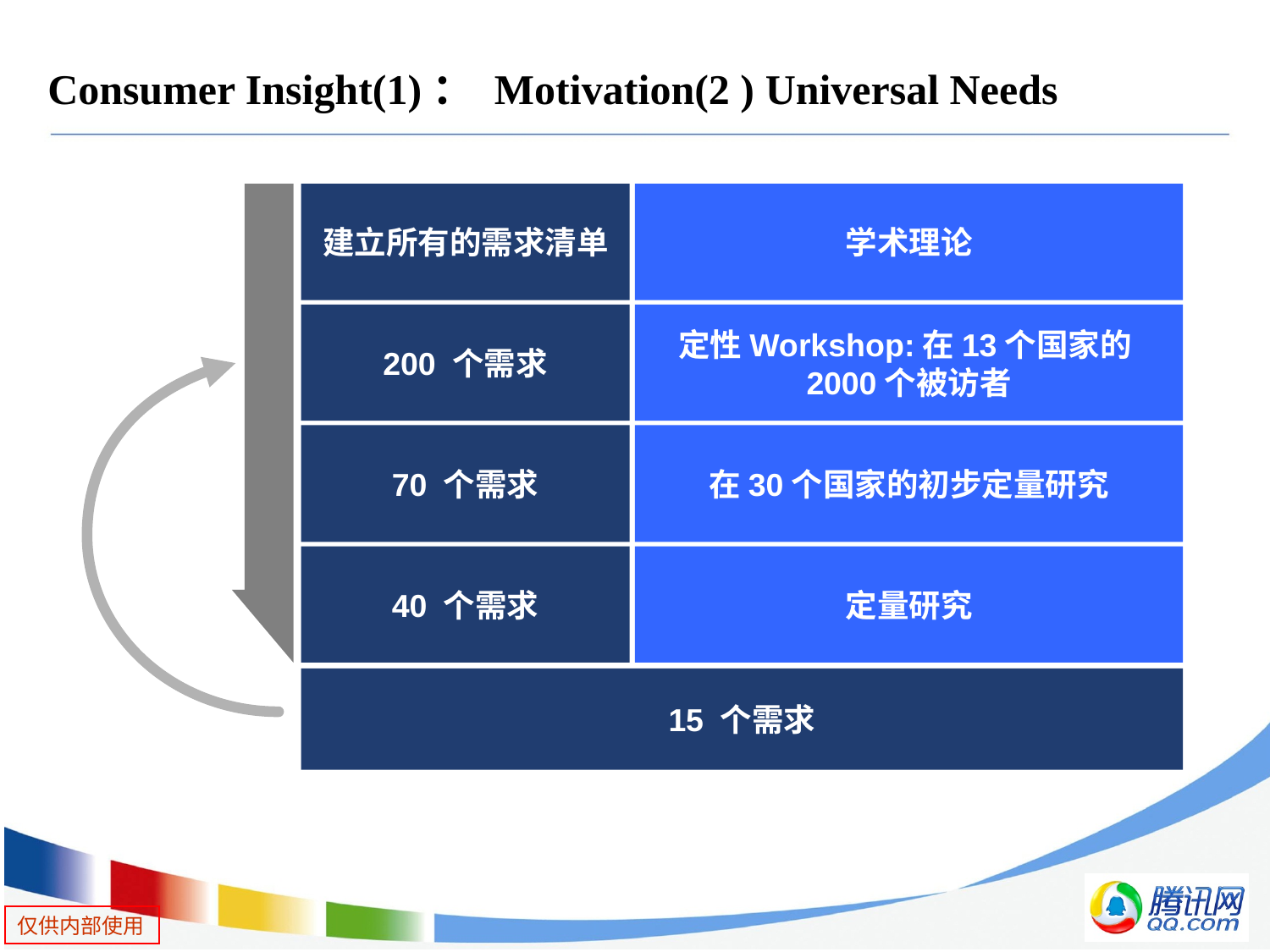

# Consumer Insight(1)： Motivation(2 ) Universal Needs

建立所有的需求清单
学术理论
200 个需求
定性Workshop:在13个国家的2000个被访者

70 个需求
在30个国家的初步定量研究
40 个需求
定量研究
15 个需求